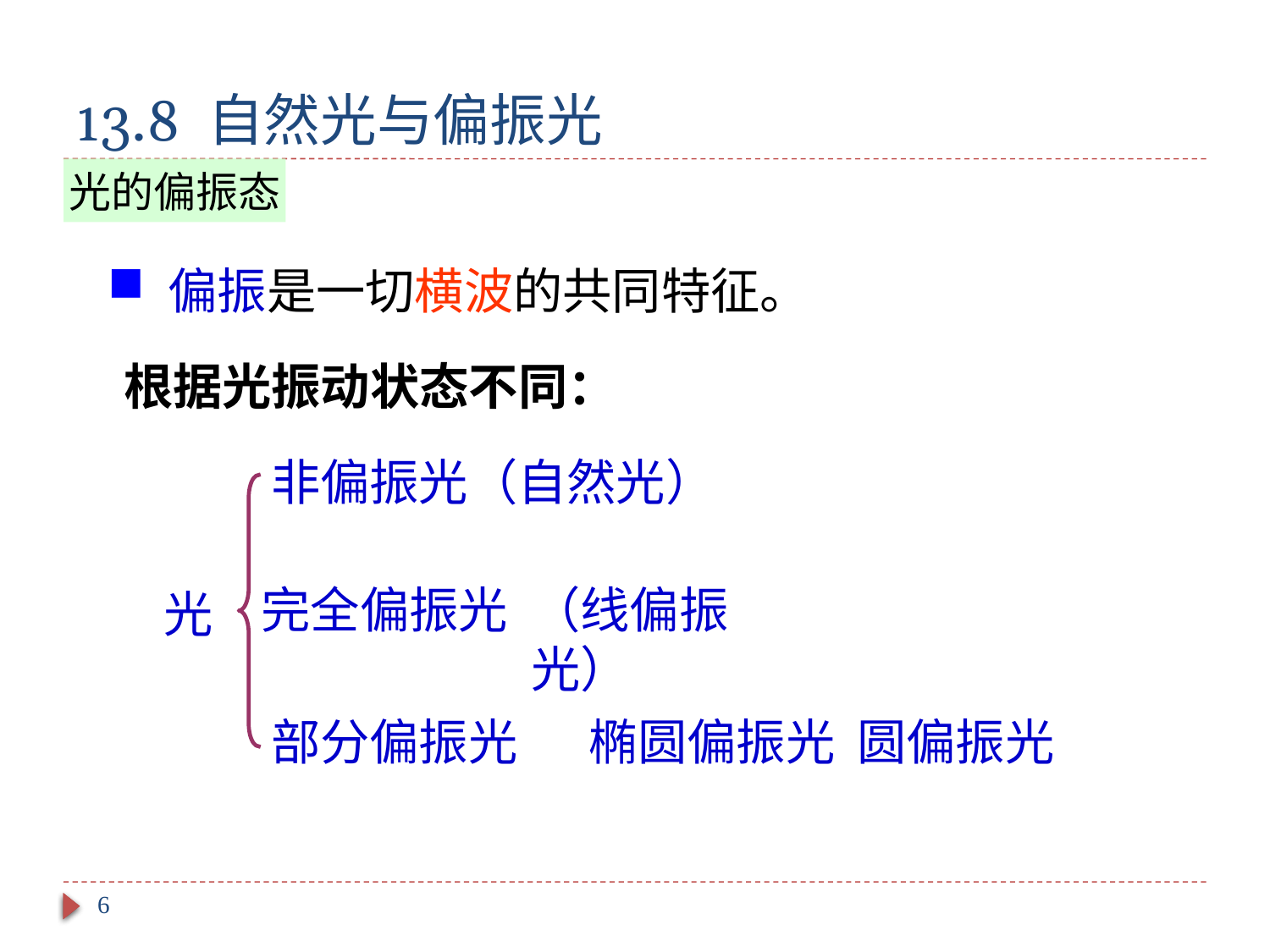

# 13.8 自然光与偏振光
光的偏振态
 偏振是一切横波的共同特征。
根据光振动状态不同：
非偏振光（自然光）

完全偏振光
（线偏振光）
光
部分偏振光
椭圆偏振光  圆偏振光
6